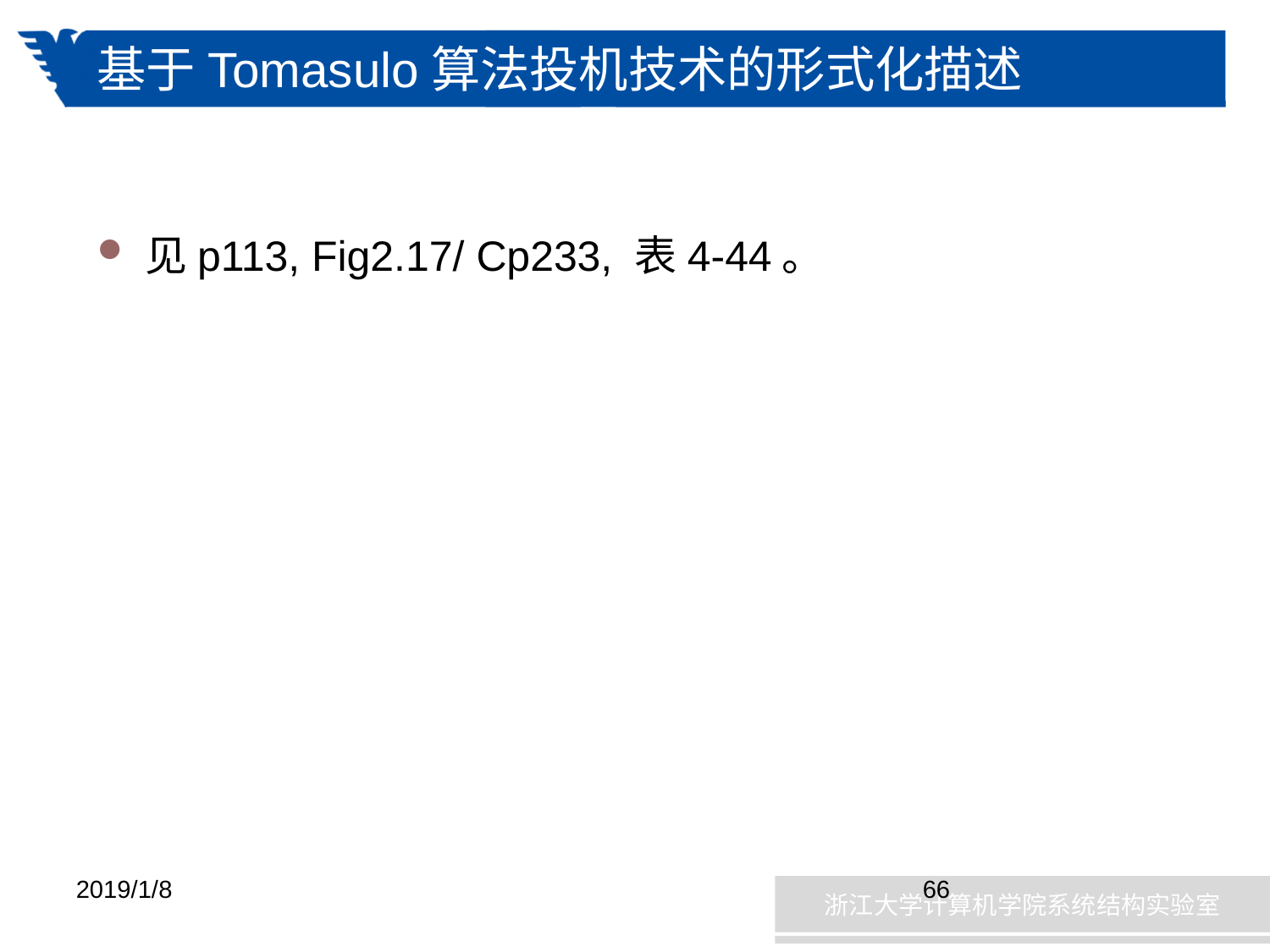

# 基于Tomasulo算法投机技术的形式化描述
见p113, Fig2.17/ Cp233, 表4-44。
2019/1/8
66